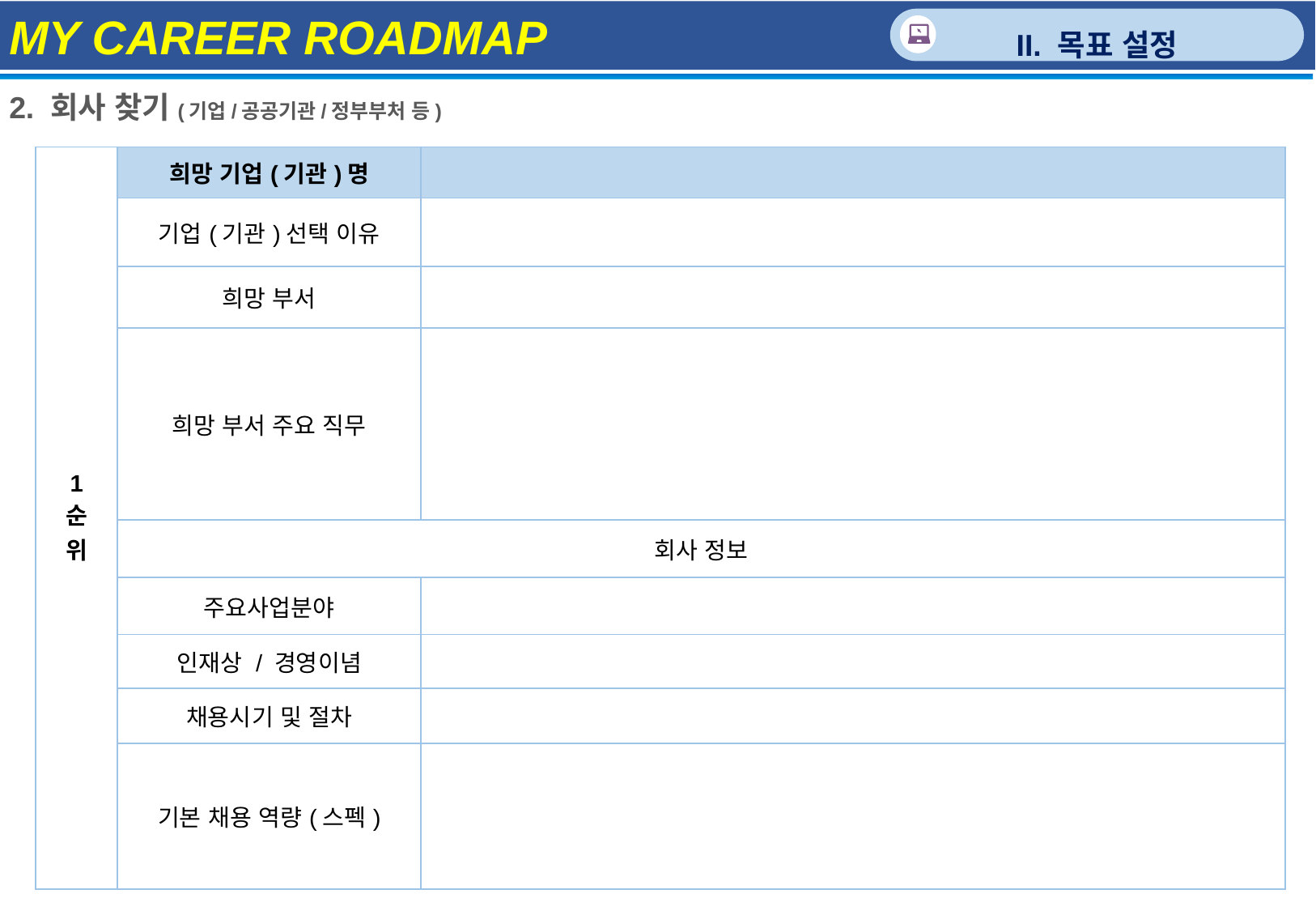

MY CAREER ROADMAP

II. 목표 설정

2. 회사 찾기(기업/공공기관/정부부처 등)
| 1 순 위 | 희망 기업(기관)명 |  |
| --- | --- | --- |
|  | 기업(기관)선택 이유 |  |
|  | 희망 부서 |  |
|  | 희망 부서 주요 직무 |  |
|  | 회사 정보 |  |
|  | 주요사업분야 |  |
|  | 인재상 / 경영이념 |  |
|  | 채용시기 및 절차 |  |
|  | 기본 채용 역량(스펙) |  |